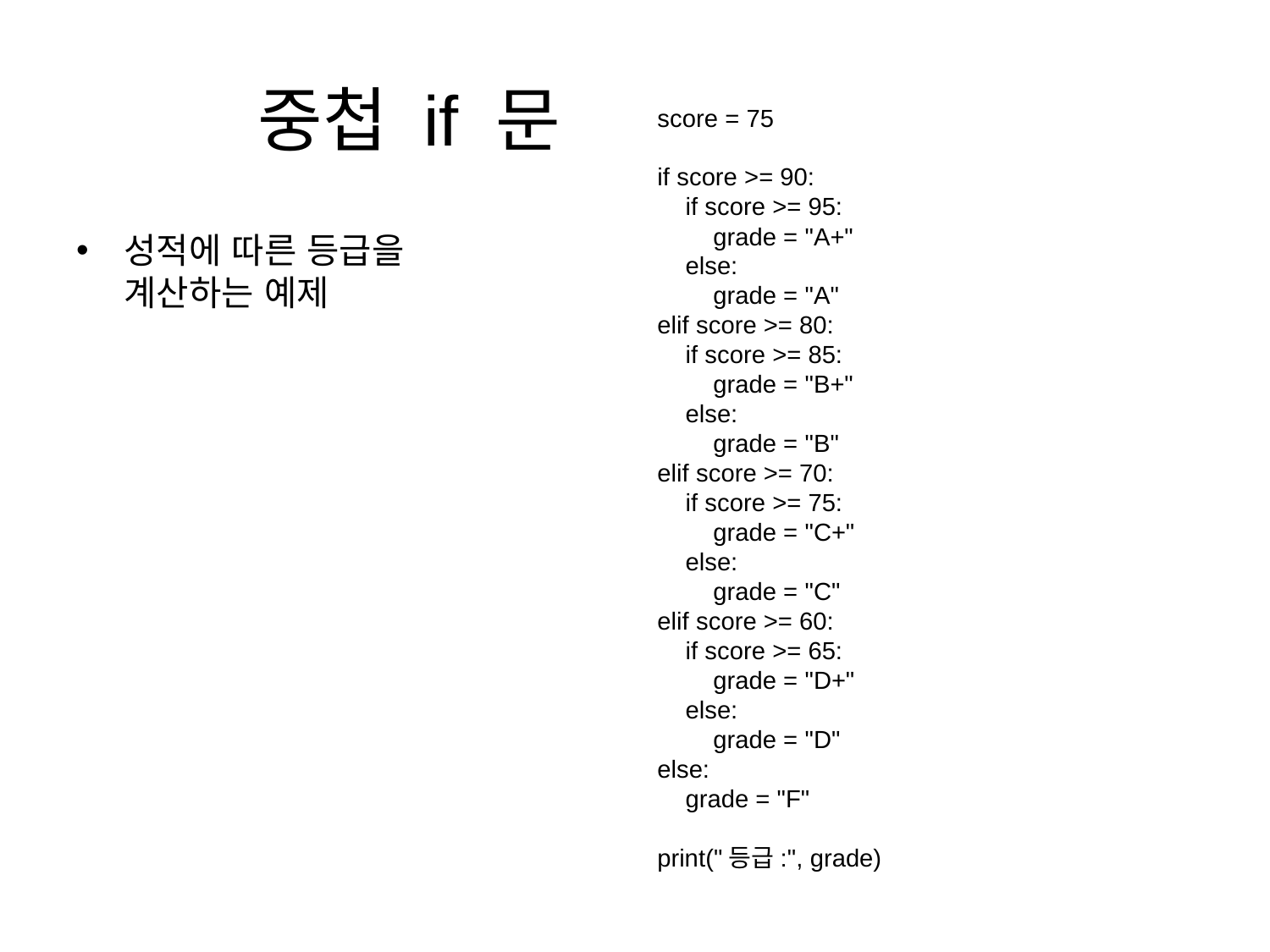

# 중첩 if 문
score = 75

if score >= 90:
    if score >= 95:
        grade = "A+"
    else:
        grade = "A"
elif score >= 80:
    if score >= 85:
        grade = "B+"
    else:
        grade = "B"
elif score >= 70:
    if score >= 75:
        grade = "C+"
    else:
        grade = "C"
elif score >= 60:
    if score >= 65:
        grade = "D+"
    else:
        grade = "D"
else:
    grade = "F"

print("등급:", grade)
성적에 따른 등급을 계산하는 예제